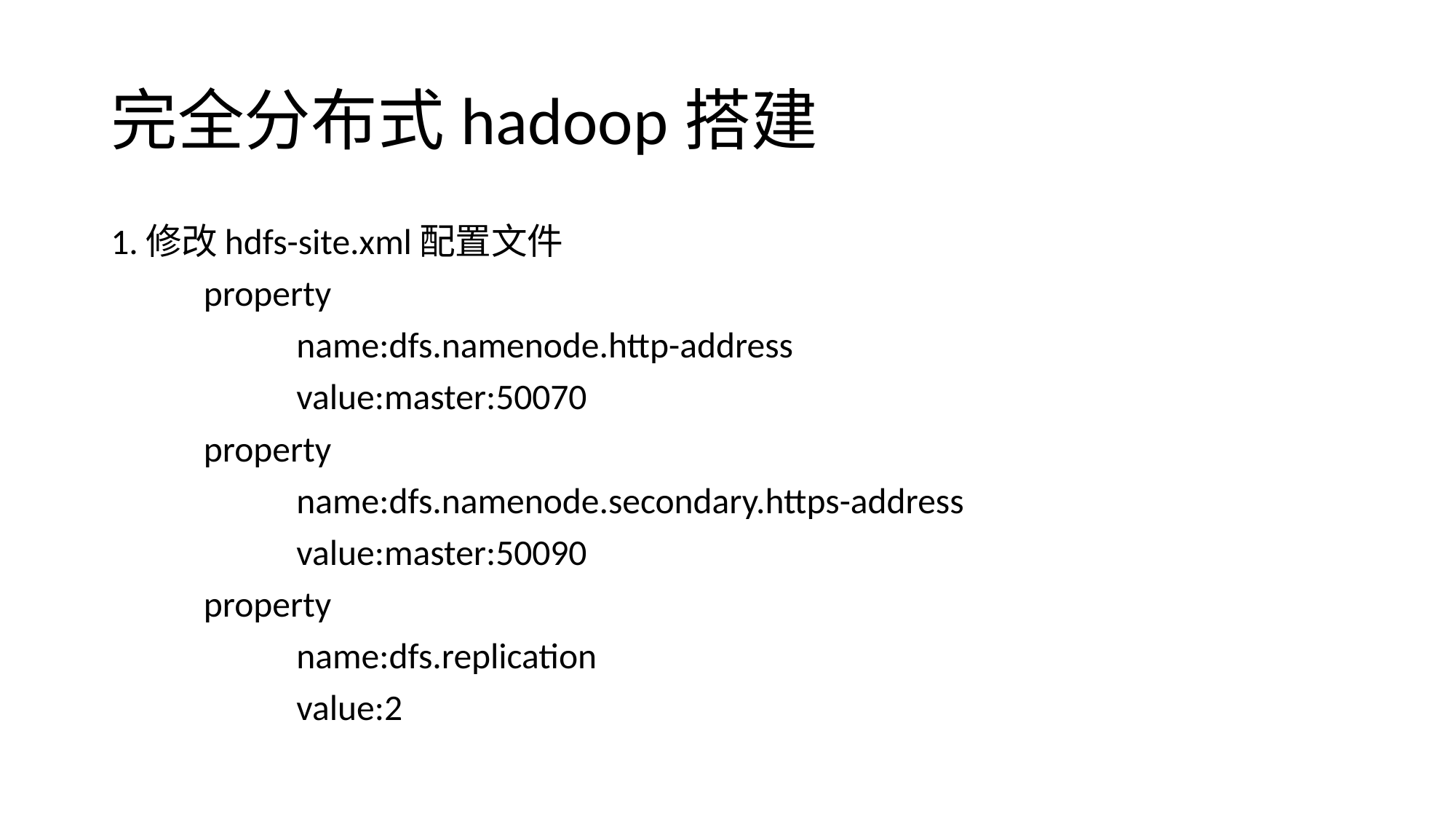

# 完全分布式hadoop搭建
1.修改hdfs-site.xml配置文件
	property
		name:dfs.namenode.http-address
		value:master:50070
	property
		name:dfs.namenode.secondary.https-address
		value:master:50090
	property
		name:dfs.replication
		value:2